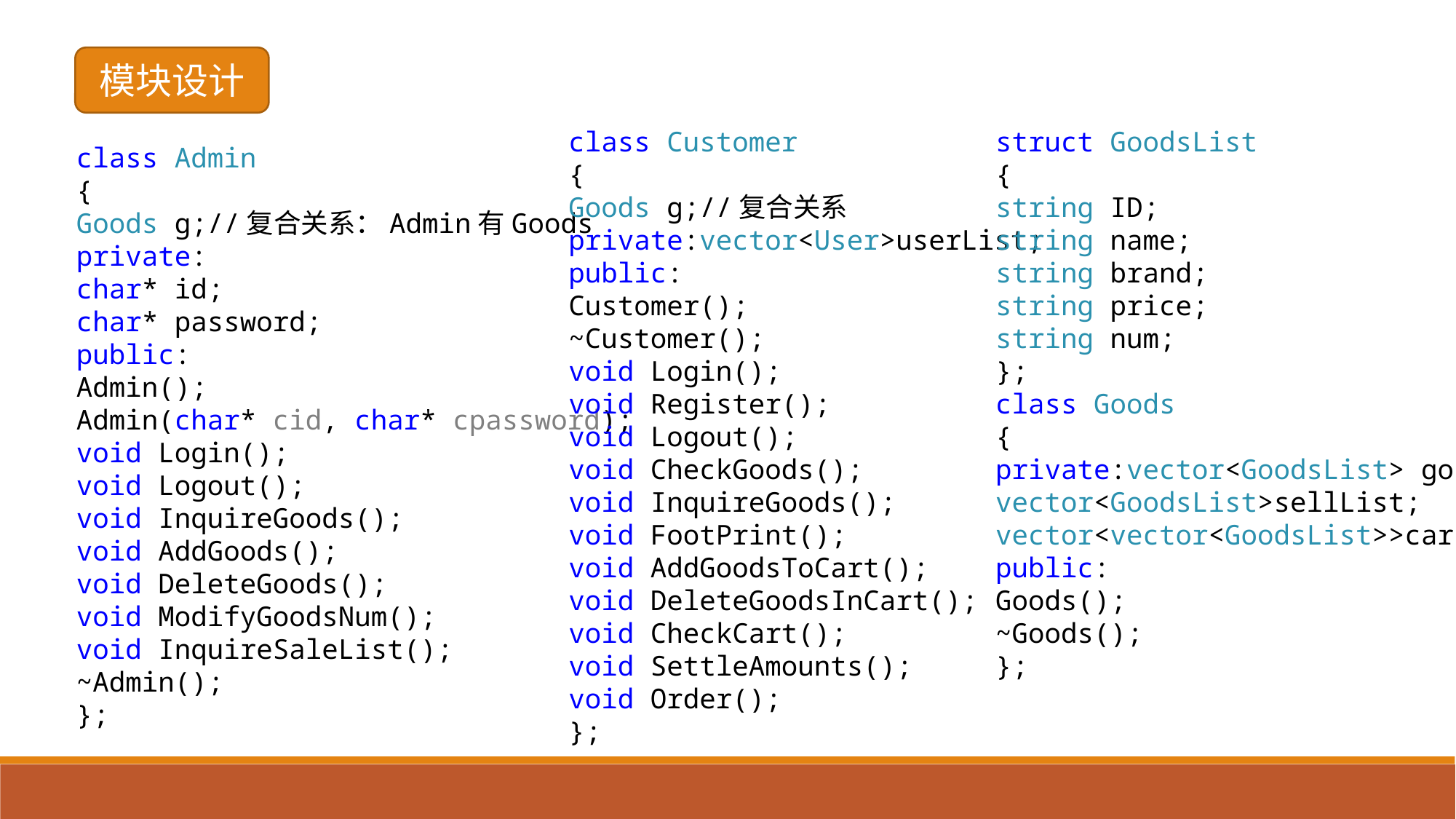

模块设计
class Customer
{
Goods g;//复合关系
private:vector<User>userList;
public:
Customer();
~Customer();
void Login();
void Register();
void Logout();
void CheckGoods();
void InquireGoods();
void FootPrint();
void AddGoodsToCart();
void DeleteGoodsInCart();
void CheckCart();
void SettleAmounts();
void Order();
};
struct GoodsList
{
string ID;
string name;
string brand;
string price;
string num;
};
class Goods
{
private:vector<GoodsList> goods;
vector<GoodsList>sellList;
vector<vector<GoodsList>>cart;
public:
Goods();
~Goods();
};
class Admin
{
Goods g;//复合关系：Admin有Goods
private:
char* id;
char* password;
public:
Admin();
Admin(char* cid, char* cpassword);
void Login();
void Logout();
void InquireGoods();
void AddGoods();
void DeleteGoods();
void ModifyGoodsNum();
void InquireSaleList();
~Admin();
};